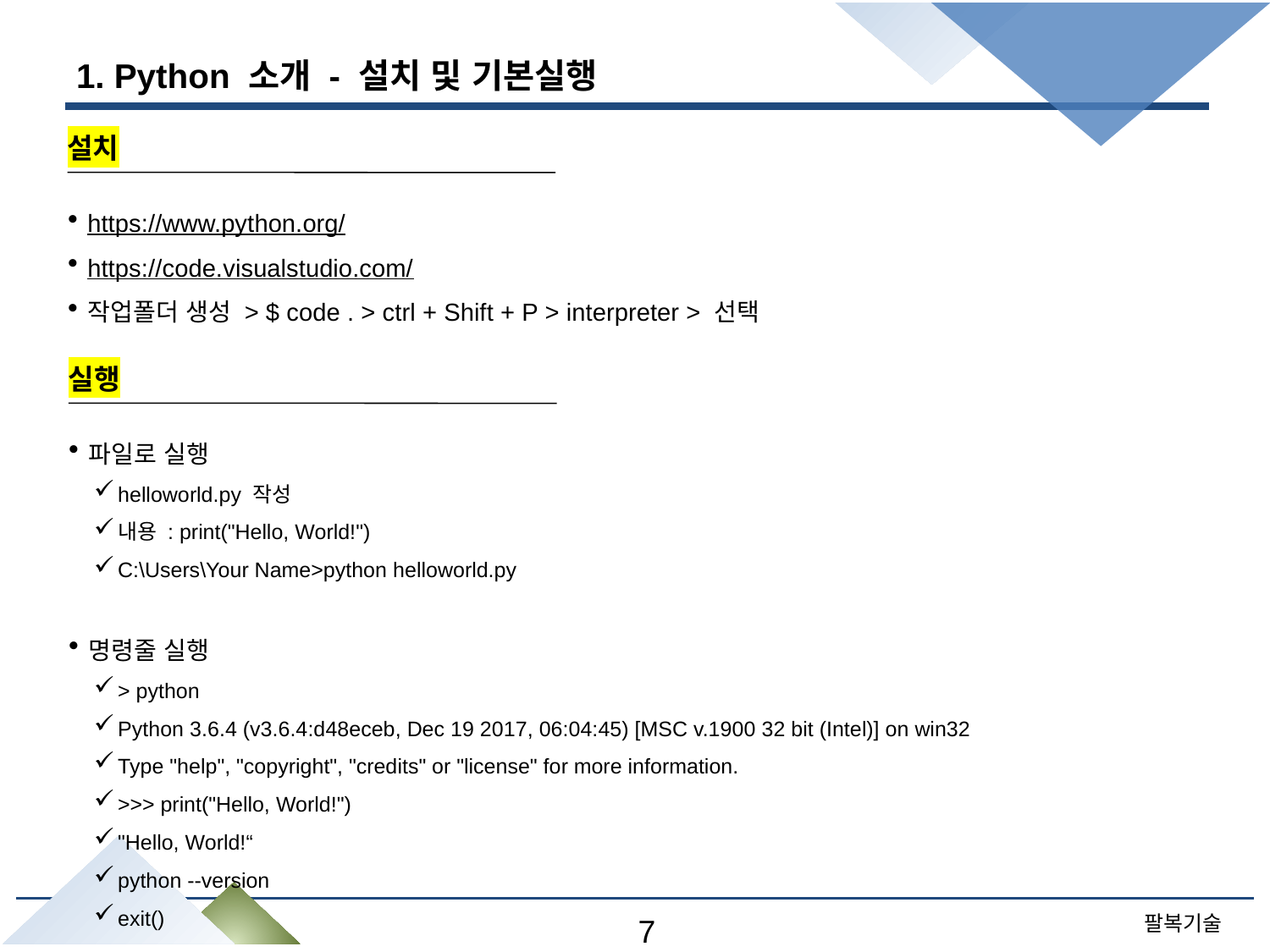

# 1. Python 소개 - 설치 및 기본실행
설치

https://www.python.org/
https://code.visualstudio.com/
작업폴더 생성 > $ code . > ctrl + Shift + P > interpreter > 선택
실행

파일로 실행
helloworld.py 작성
내용 : print("Hello, World!")
C:\Users\Your Name>python helloworld.py

명령줄 실행
> python
Python 3.6.4 (v3.6.4:d48eceb, Dec 19 2017, 06:04:45) [MSC v.1900 32 bit (Intel)] on win32
Type "help", "copyright", "credits" or "license" for more information.
>>> print("Hello, World!")
"Hello, World!“
python --version
exit()
7